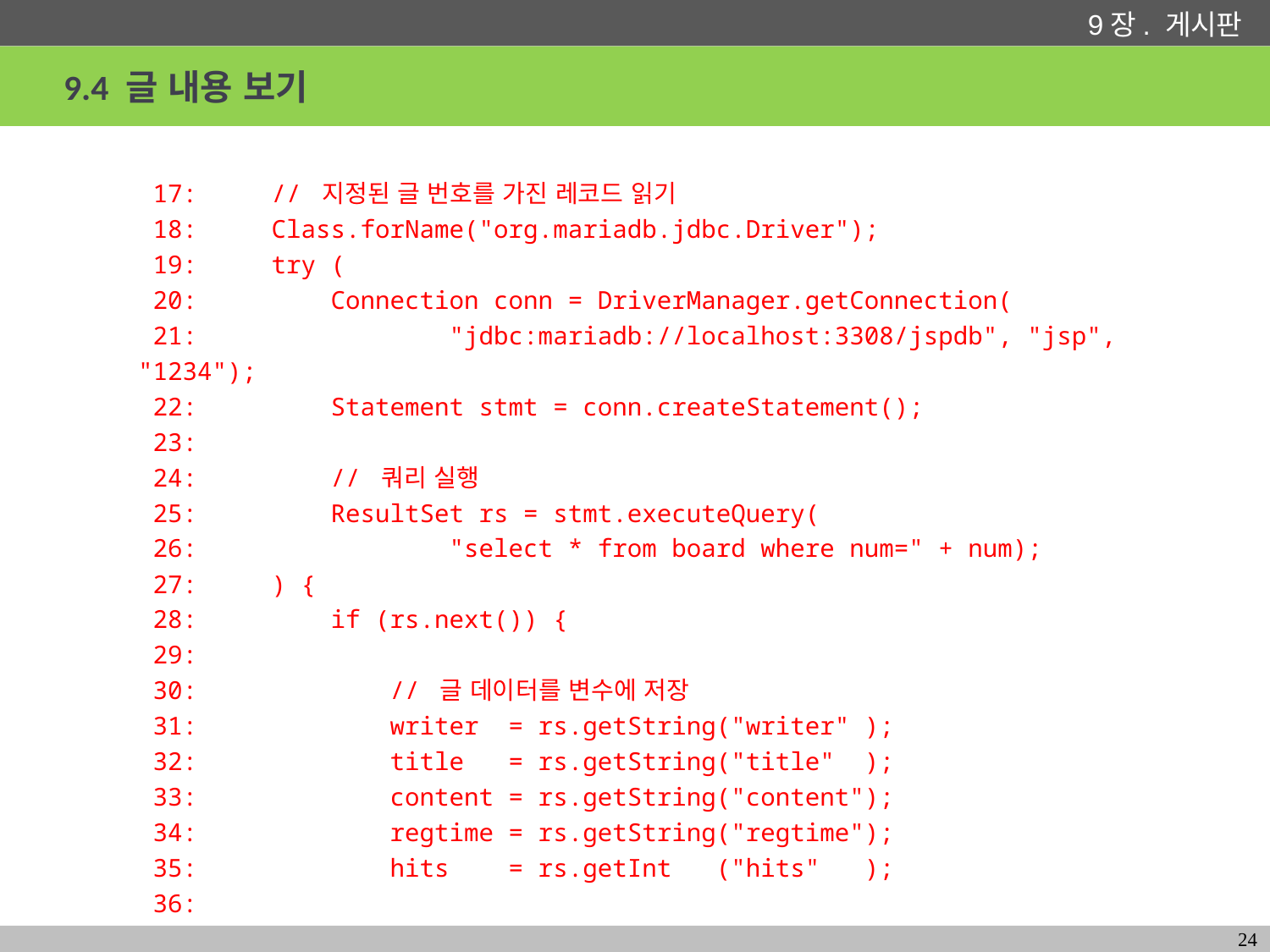

# 9.4 글 내용 보기
 17:     // 지정된 글 번호를 가진 레코드 읽기
 18:     Class.forName("org.mariadb.jdbc.Driver");
 19:     try (
 20:         Connection conn = DriverManager.getConnection(
 21:                 "jdbc:mariadb://localhost:3308/jspdb", "jsp", "1234");
 22:         Statement stmt = conn.createStatement();
 23:
 24:         // 쿼리 실행
 25:         ResultSet rs = stmt.executeQuery(
 26:                 "select * from board where num=" + num);
 27:     ) {
 28:         if (rs.next()) {
 29:
 30:             // 글 데이터를 변수에 저장
 31:             writer  = rs.getString("writer" );
 32:             title   = rs.getString("title"  );
 33:             content = rs.getString("content");
 34:             regtime = rs.getString("regtime");
 35:             hits    = rs.getInt   ("hits"   );
 36:
24